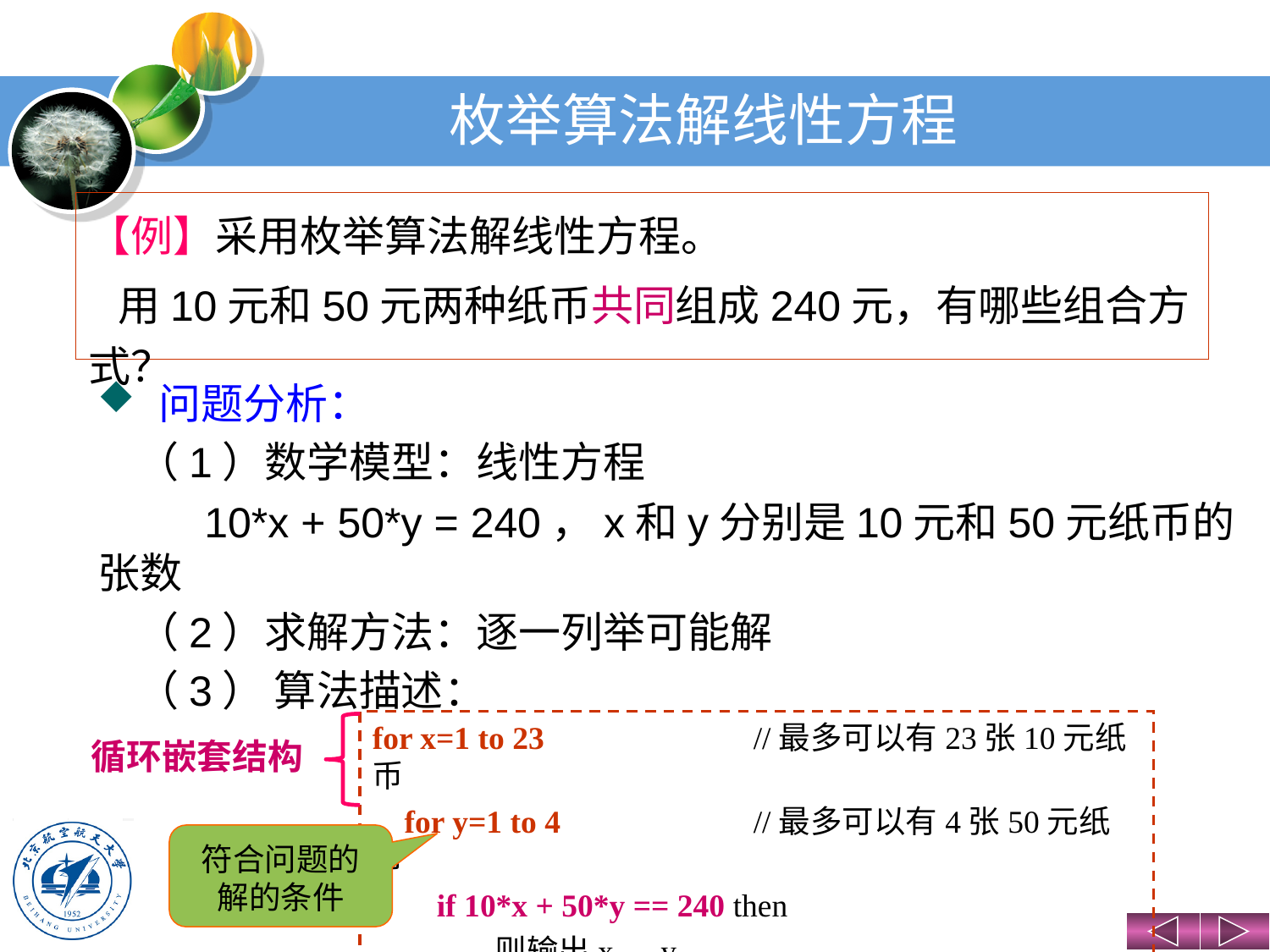

# 枚举算法解线性方程
【例】采用枚举算法解线性方程。
  用10元和50元两种纸币共同组成240元，有哪些组合方式？
问题分析：
   （1）数学模型：线性方程
         10*x + 50*y = 240，x和y分别是10元和50元纸币的张数
   （2）求解方法：逐一列举可能解
   （3） 算法描述：
for x=1 to 23      		//最多可以有23张10元纸币
    for y=1 to 4    		//最多可以有4张50元纸币
        if 10*x + 50*y == 240 then
                则输出x，y

循环嵌套结构
符合问题的解的条件
47